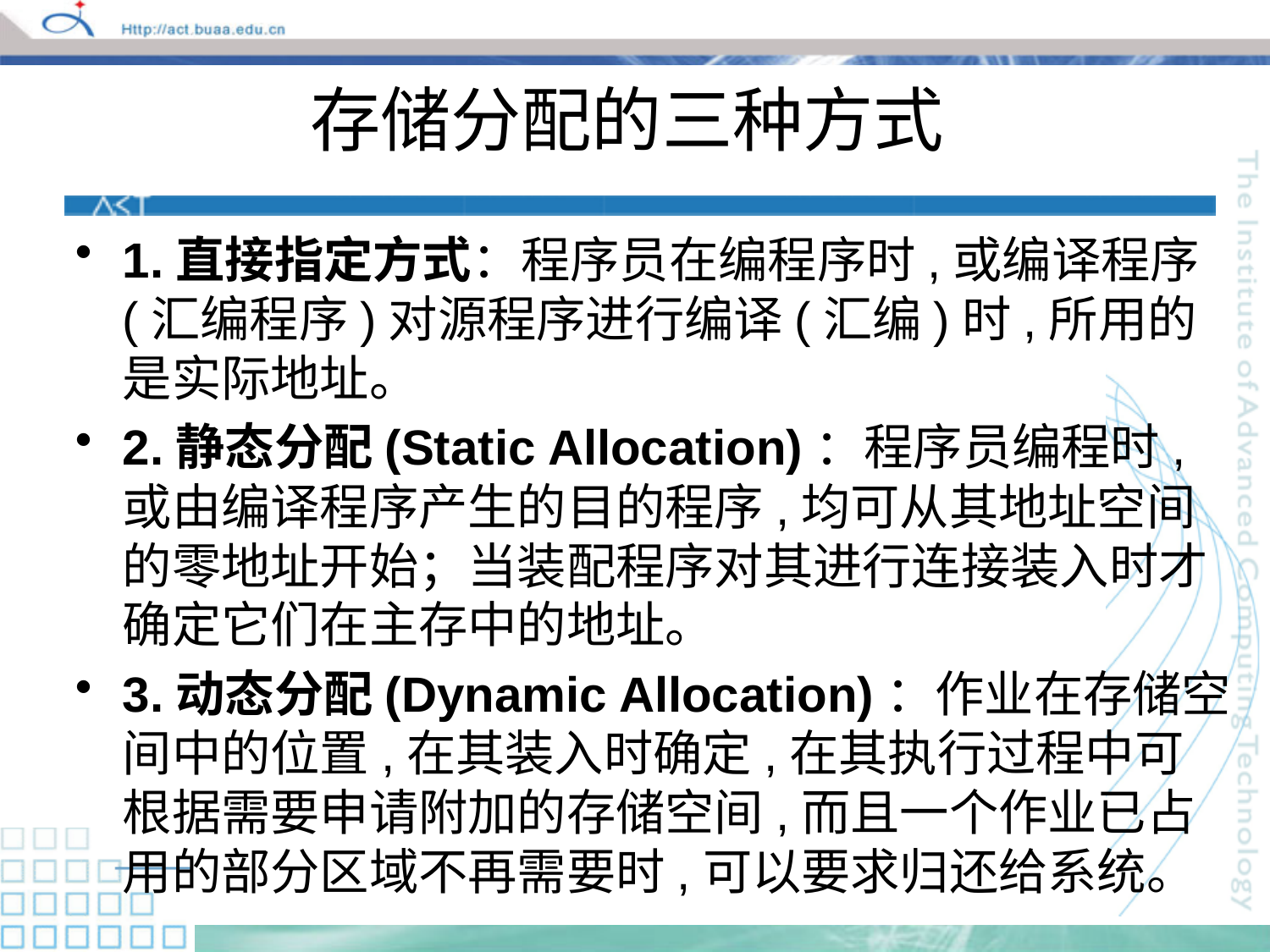

# 存储分配的三种方式
1.直接指定方式：程序员在编程序时,或编译程序(汇编程序)对源程序进行编译(汇编)时,所用的是实际地址。
2.静态分配(Static Allocation)：程序员编程时,或由编译程序产生的目的程序,均可从其地址空间的零地址开始；当装配程序对其进行连接装入时才确定它们在主存中的地址。
3.动态分配(Dynamic Allocation)：作业在存储空间中的位置,在其装入时确定,在其执行过程中可根据需要申请附加的存储空间,而且一个作业已占用的部分区域不再需要时,可以要求归还给系统。